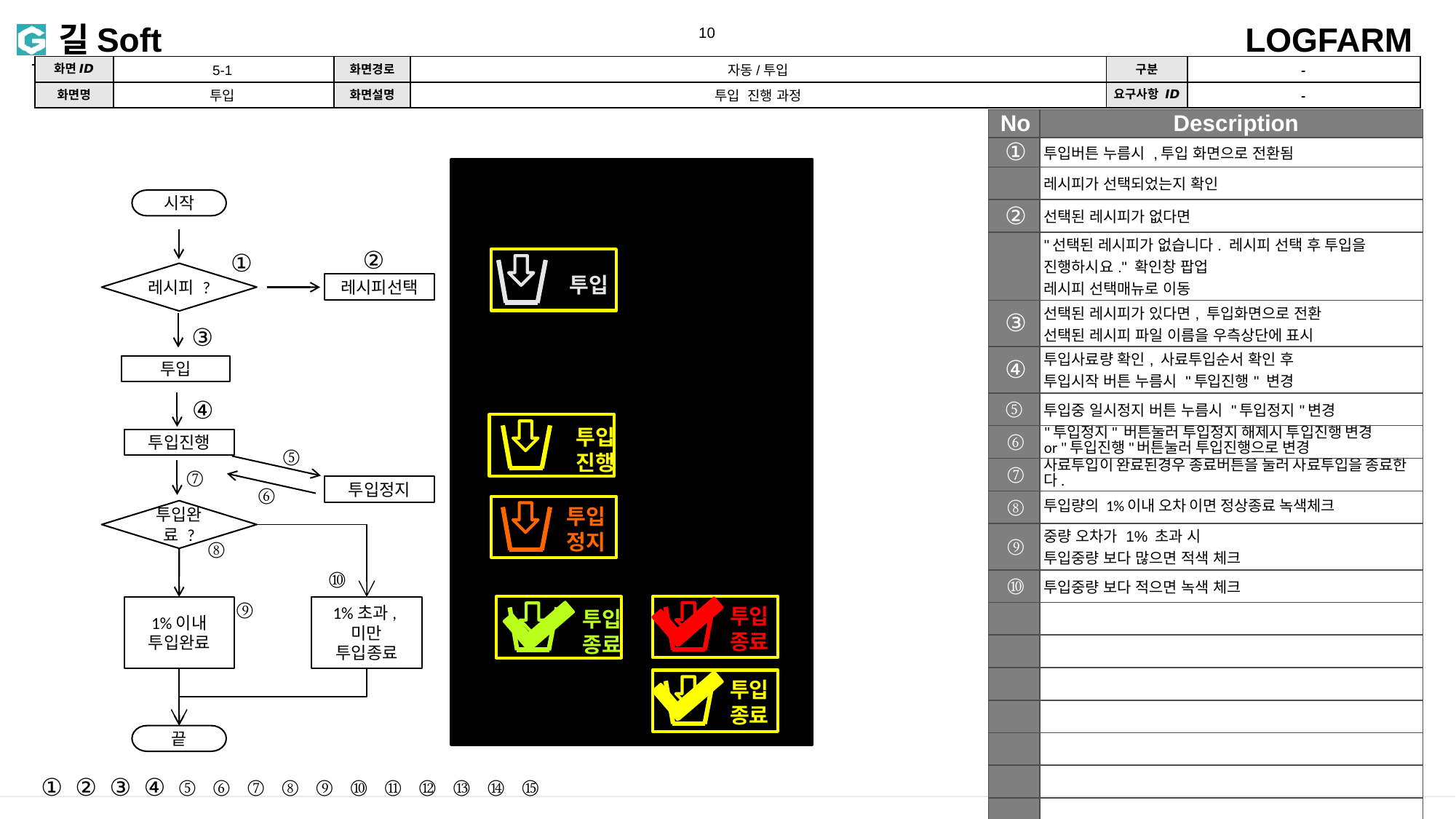

5-1
자동/투입
-
-
투입
투입  진행 과정
-
-
| No | Description |
| --- | --- |
| ① | 투입버튼 누름시 ,투입 화면으로 전환됨 |
|  | 레시피가 선택되었는지 확인 |
| ② | 선택된 레시피가 없다면 |
|  | "선택된 레시피가 없습니다. 레시피 선택 후 투입을 진행하시요." 확인창 팝업 레시피 선택매뉴로 이동 |
| ③ | 선택된 레시피가 있다면, 투입화면으로 전환 선택된 레시피 파일 이름을 우측상단에 표시 |
| ④ | 투입사료량 확인, 사료투입순서 확인 후 투입시작 버튼 누름시 "투입진행" 변경 |
| ⑤ | 투입중 일시정지 버튼 누름시 "투입정지"변경 |
| ⑥ | "투입정지" 버튼눌러 투입정지 해제시 투입진행 변경 or "투입진행"버튼눌러 투입진행으로 변경 |
| ⑦ | 사료투입이 완료된경우 종료버튼을 눌러 사료투입을 종료한다. |
| ⑧ | 투입량의 1%이내 오차 이면 정상종료 녹색체크 |
| ⑨ | 중량 오차가 1% 초과 시 투입중량 보다 많으면 적색 체크 |
| ⑩ | 투입중량 보다 적으면 녹색 체크 |
|  |  |
|  |  |
|  |  |
|  |  |
|  |  |
|  |  |
|  |  |
|  |  |

시작
②
①

레시피 ?
투입
레시피선택
③
투입
④

투입
진행
투입진행
⑤
⑦
투입정지
⑥

투입완료 ?

투입
정지
⑧
⑩
⑨

1%이내
투입완료
1%초과,미만
투입종료

투입
종료

투입
종료

투입
종료

끝
①
②
③
④
⑤
⑥
⑦
⑧
⑨
⑩
⑪
⑫
⑬
⑭
⑮